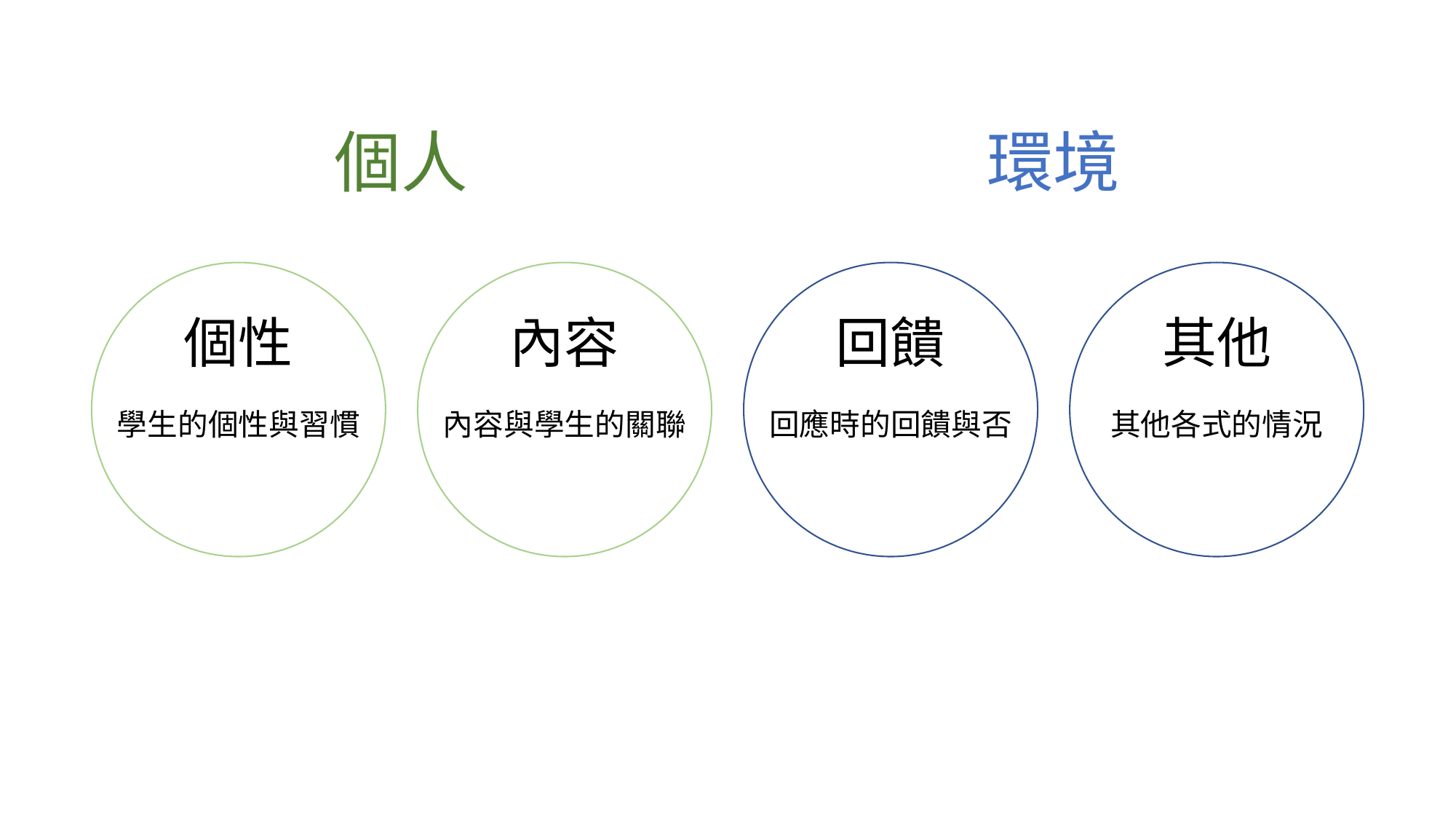

個人
環境

回饋
其他
個性
內容
學生的個性與習慣
內容與學生的關聯
回應時的回饋與否
其他各式的情況